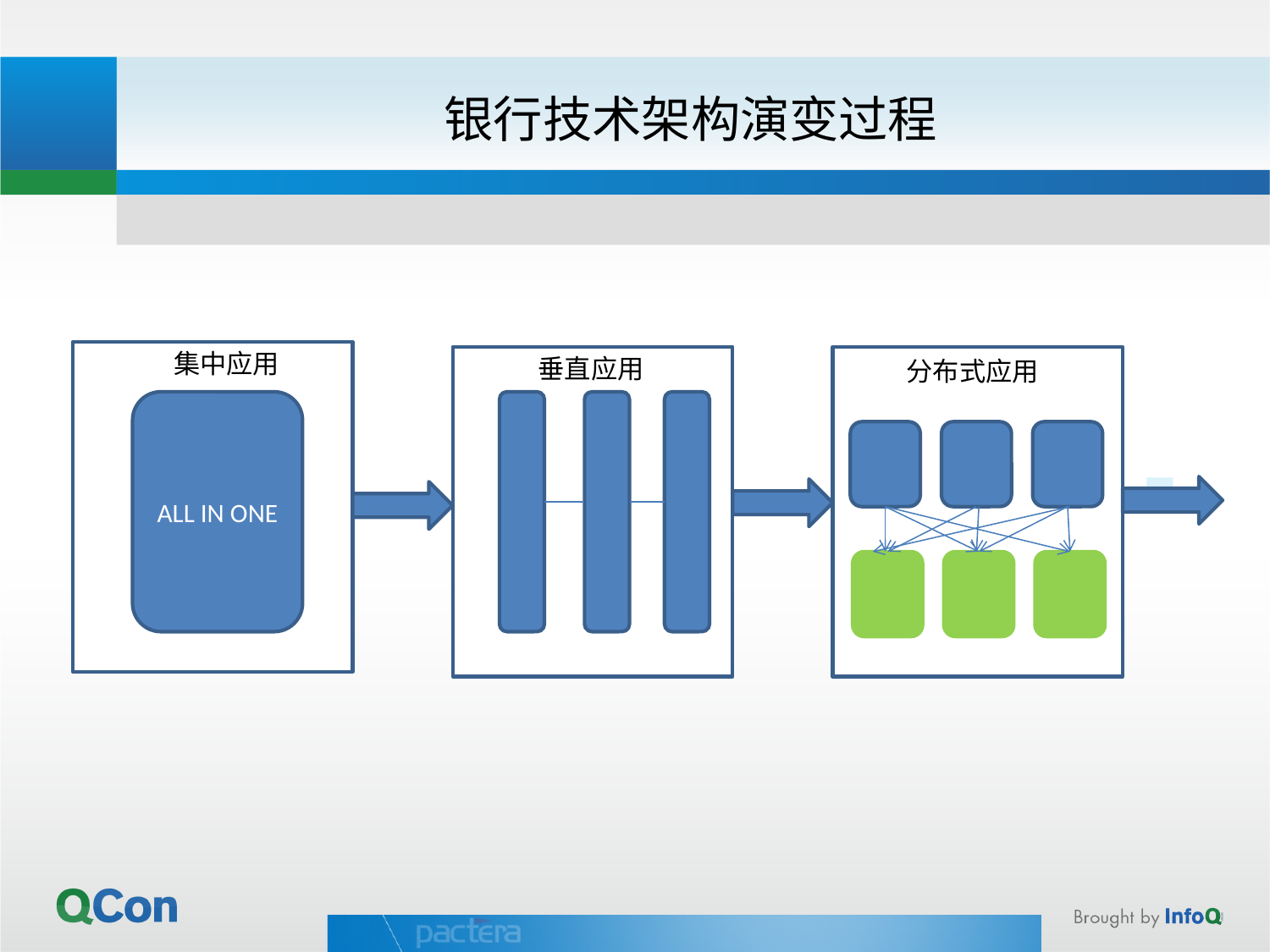

# 银行技术架构演变过程

  集中应用

  垂直应用
分布式应用
ALL IN ONE